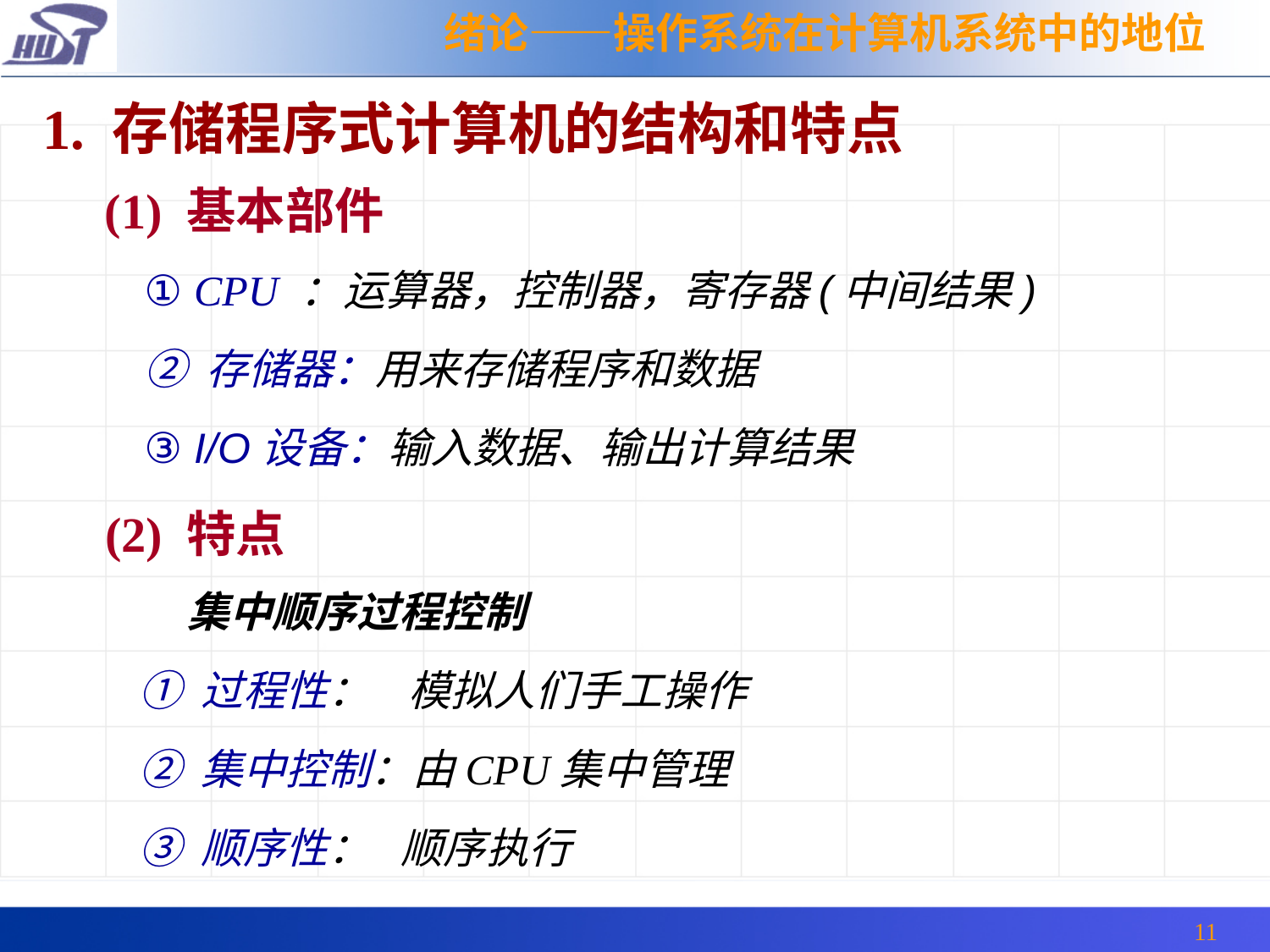

绪论——操作系统在计算机系统中的地位
1. 存储程序式计算机的结构和特点
(1) 基本部件
① CPU ：运算器，控制器，寄存器(中间结果)
② 存储器：用来存储程序和数据
③ I/O设备：输入数据、输出计算结果
(2) 特点
    集中顺序过程控制
① 过程性：    模拟人们手工操作
② 集中控制：由CPU集中管理
③ 顺序性：    顺序执行
11